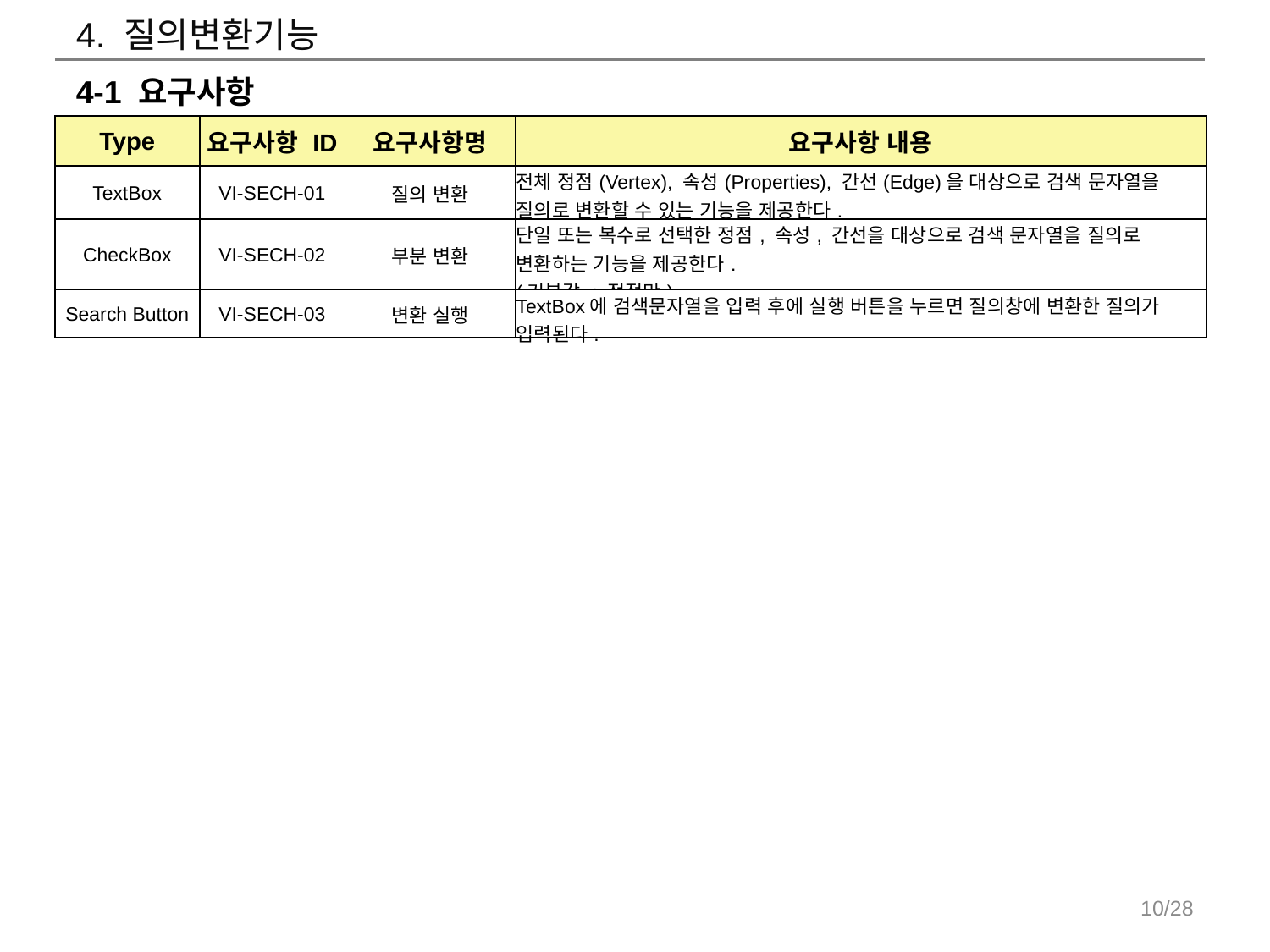

# 4. 질의변환기능
4-1 요구사항
| Type | 요구사항 ID | 요구사항명 | 요구사항 내용 |
| --- | --- | --- | --- |
| TextBox | VI-SECH-01 | 질의 변환 | 전체 정점(Vertex), 속성(Properties), 간선(Edge)을 대상으로 검색 문자열을 질의로 변환할 수 있는 기능을 제공한다. |
| CheckBox | VI-SECH-02 | 부분 변환 | 단일 또는 복수로 선택한 정점, 속성, 간선을 대상으로 검색 문자열을 질의로 변환하는 기능을 제공한다. (기본값 : 정점만) |
| Search Button | VI-SECH-03 | 변환 실행 | TextBox에 검색문자열을 입력 후에 실행 버튼을 누르면 질의창에 변환한 질의가 입력된다. |
10/28